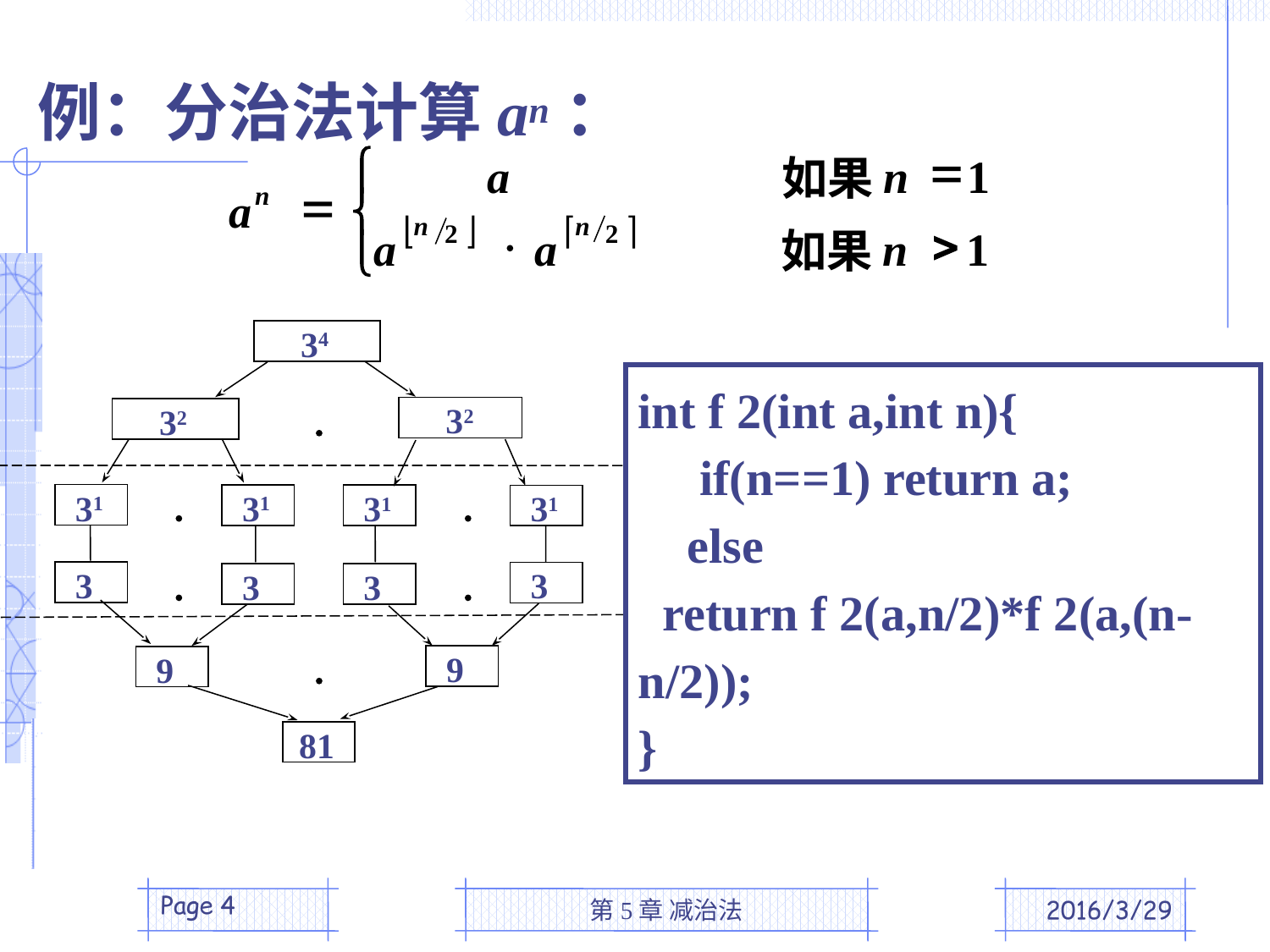

例：分治法计算an：

=

a
n
1
如果
=
n
a

n
n

⋅

>
2
2

a
a
n
1
如果

     34

     32
     32
分解问题

  31
  31
  31
  31

求解每个子问题
  3
  3
  3
  3

  9
  9
合并子问题的解

 81
int f 2(int a,int n){
     if(n==1) return a;
    else
  return f 2(a,n/2)*f 2(a,(n-n/2));
}
⋅

⋅
⋅
⋅
⋅
⋅
Page 4
第5章 减治法
2016/3/29